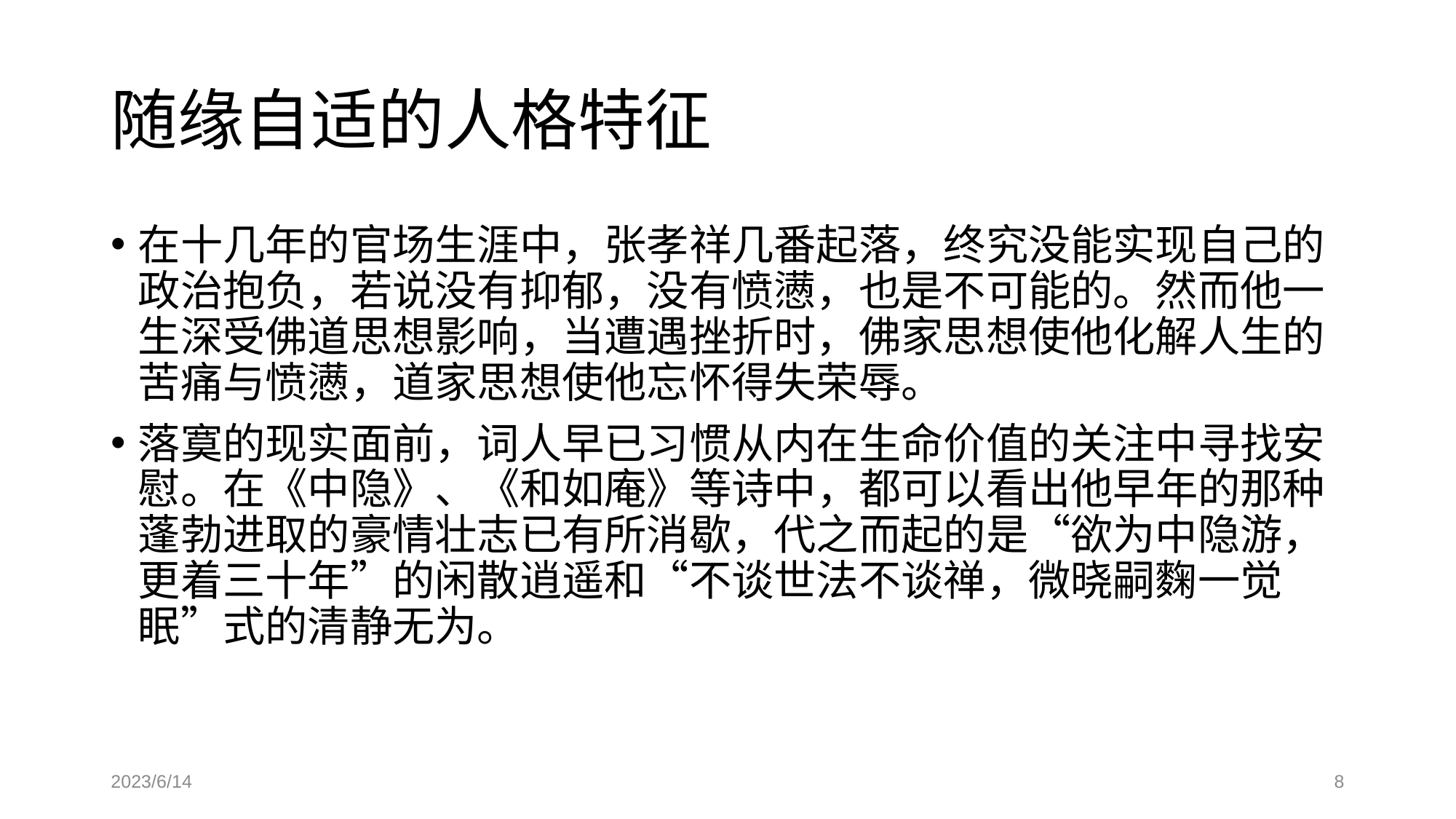

# 随缘自适的人格特征
在十几年的官场生涯中，张孝祥几番起落，终究没能实现自己的政治抱负，若说没有抑郁，没有愤懑，也是不可能的。然而他一生深受佛道思想影响，当遭遇挫折时，佛家思想使他化解人生的苦痛与愤懑，道家思想使他忘怀得失荣辱。
落寞的现实面前，词人早已习惯从内在生命价值的关注中寻找安慰。在《中隐》、《和如庵》等诗中，都可以看出他早年的那种蓬勃进取的豪情壮志已有所消歇，代之而起的是“欲为中隐游，更着三十年”的闲散逍遥和“不谈世法不谈禅，微晓嗣麴一觉眠”式的清静无为。
2023/6/14
8